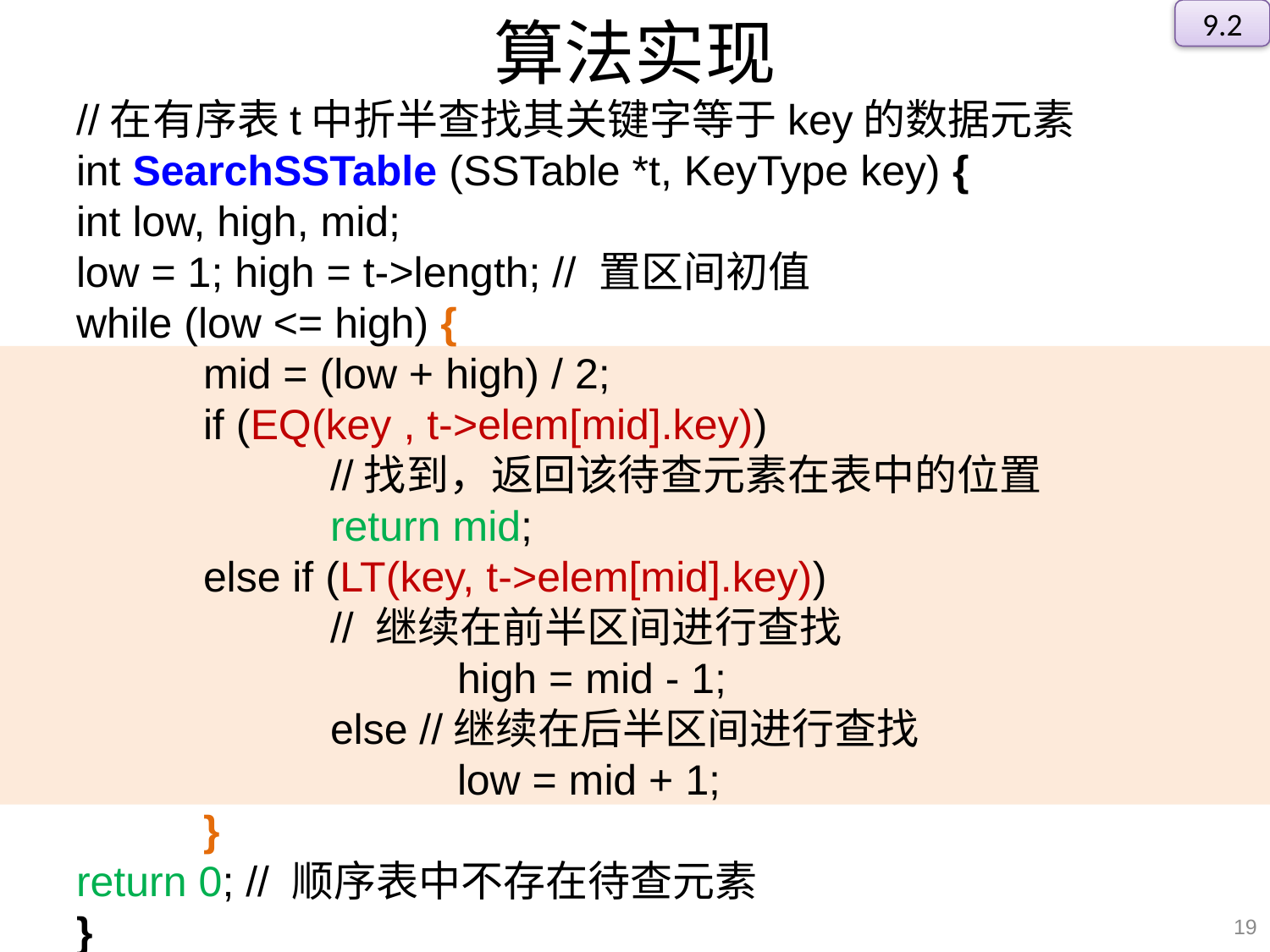

9.2
# 算法实现
//在有序表t中折半查找其关键字等于key的数据元素
int SearchSSTable (SSTable *t, KeyType key) {
int low, high, mid;
low = 1; high = t->length; // 置区间初值
while (low <= high) {
	mid = (low + high) / 2;
	if (EQ(key , t->elem[mid].key))
		//找到，返回该待查元素在表中的位置
		return mid;
	else if (LT(key, t->elem[mid].key))
		// 继续在前半区间进行查找
			high = mid - 1;
		else //继续在后半区间进行查找
			low = mid + 1;
	}
return 0; // 顺序表中不存在待查元素
}

19